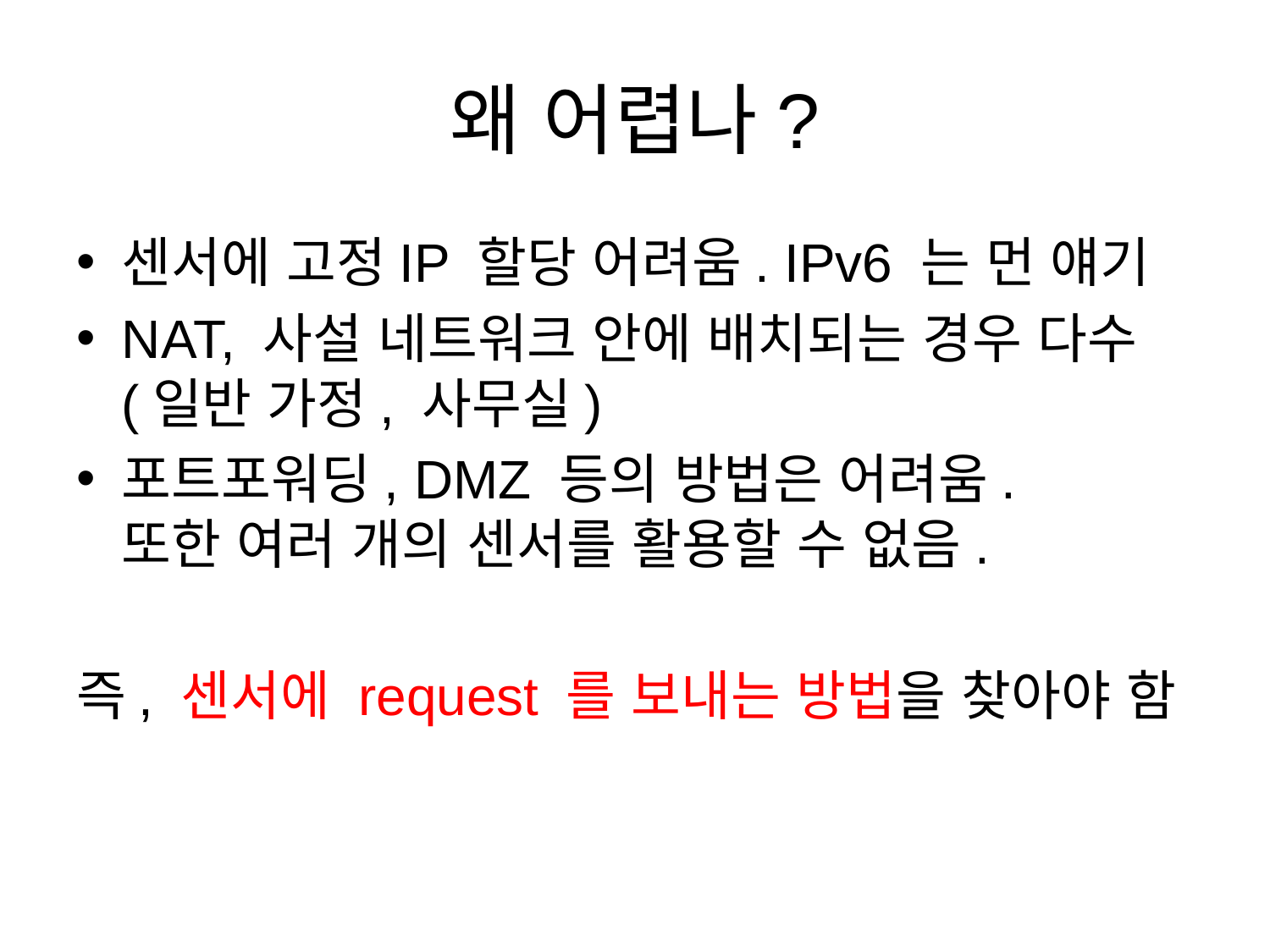

# 왜 어렵나?
센서에 고정IP 할당 어려움. IPv6 는 먼 얘기
NAT, 사설 네트워크 안에 배치되는 경우 다수 (일반 가정, 사무실)
포트포워딩, DMZ 등의 방법은 어려움.
또한 여러 개의 센서를 활용할 수 없음.

즉, 센서에 request 를 보내는 방법을 찾아야 함